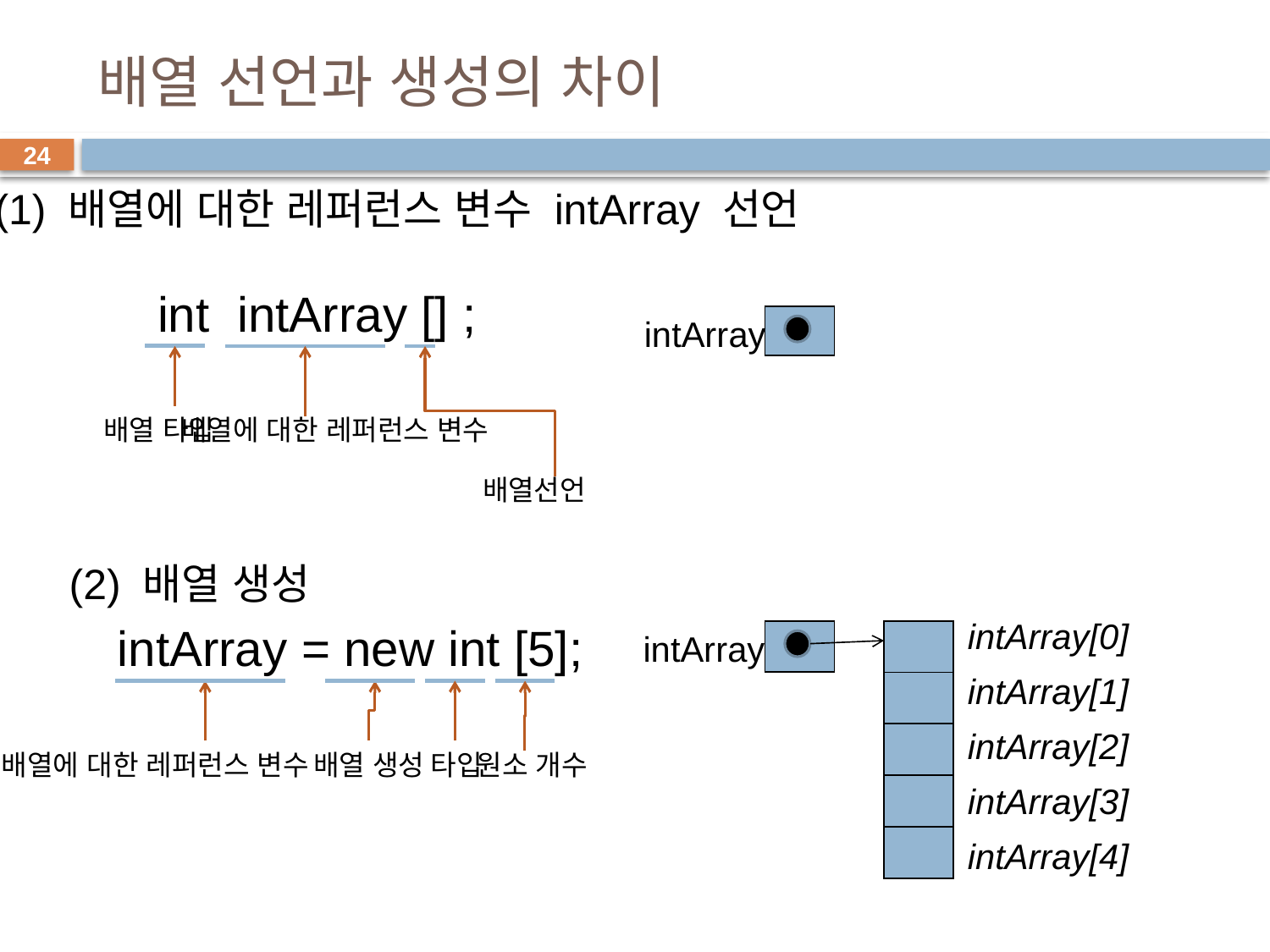

# 배열 선언과 생성의 차이
24
(1) 배열에 대한 레퍼런스 변수 intArray 선언
int  intArray [] ;
intArray
|  |
| --- |

배열 타입
배열에 대한 레퍼런스 변수
배열선언
(2) 배열 생성
intArray = new int [5];
| intArray[0] |
| --- |
| intArray[1] |
| intArray[2] |
| intArray[3] |
| intArray[4] |
intArray
|  |
| --- |
|  |
| --- |
|  |
|  |
|  |
|  |

배열 생성
타입
배열에 대한 레퍼런스 변수
원소 개수